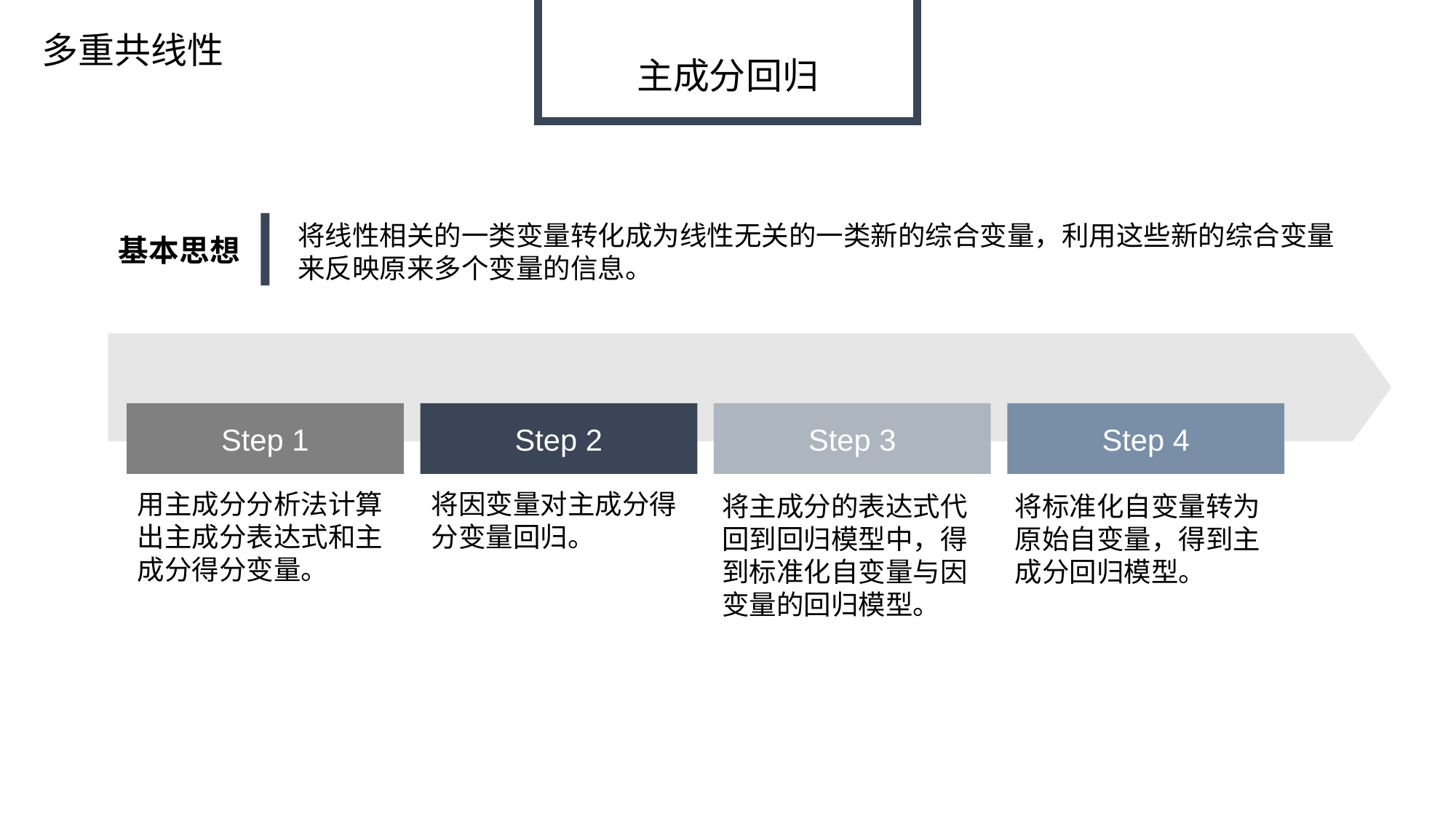

主成分回归

多重共线性

将线性相关的一类变量转化成为线性无关的一类新的综合变量，利用这些新的综合变量来反映原来多个变量的信息。
基本思想

Step 2
将因变量对主成分得分变量回归。
Step 3
Step 4
将主成分的表达式代回到回归模型中，得到标准化自变量与因变量的回归模型。
Step 1
用主成分分析法计算出主成分表达式和主成分得分变量。
将标准化自变量转为原始自变量，得到主成分回归模型。